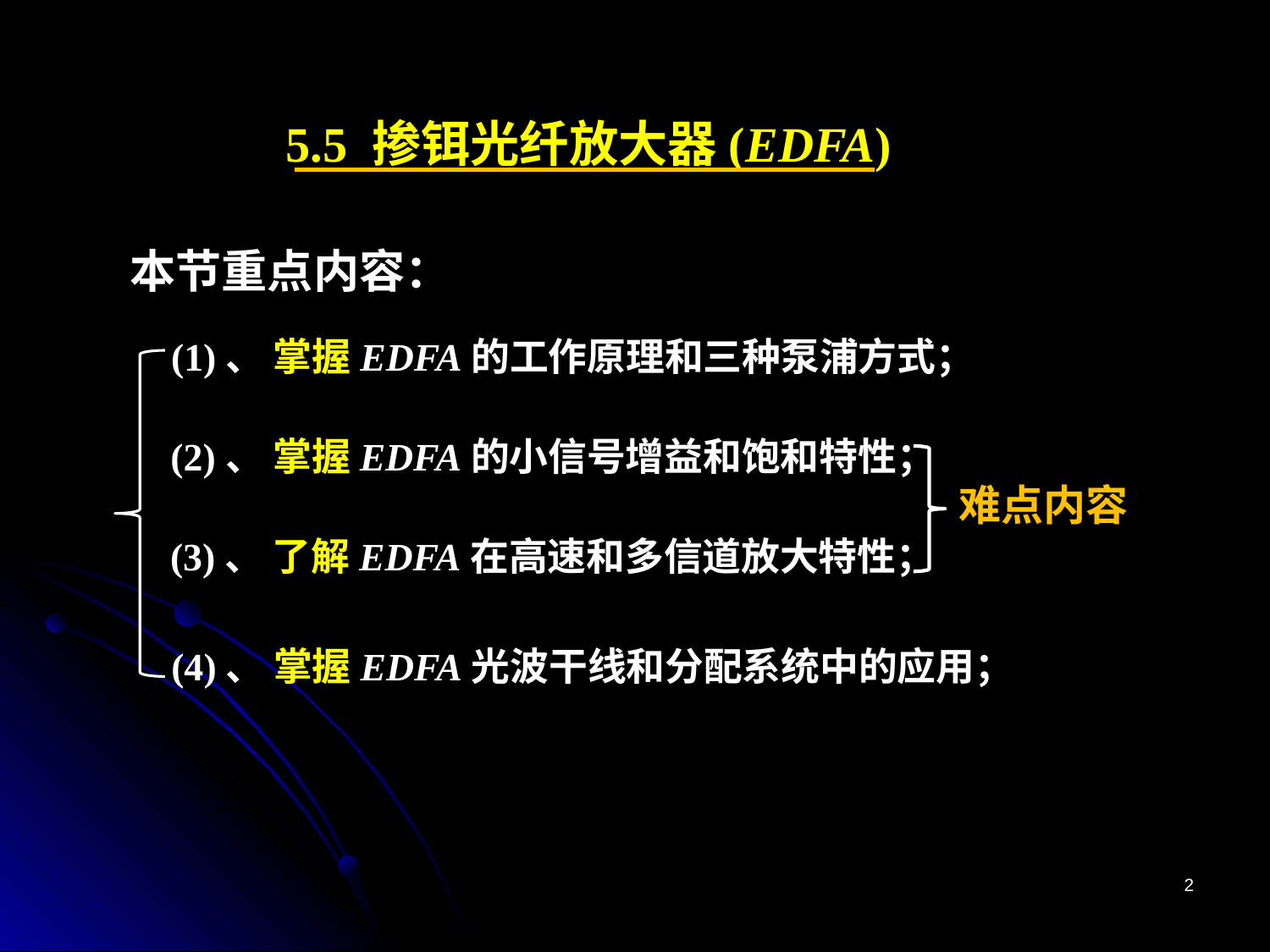

5.5 掺铒光纤放大器(EDFA)
本节重点内容：
(1)、 掌握EDFA的工作原理和三种泵浦方式；

(2)、 掌握EDFA的小信号增益和饱和特性；

难点内容
(3)、 了解EDFA在高速和多信道放大特性；
(4)、 掌握EDFA光波干线和分配系统中的应用；
2